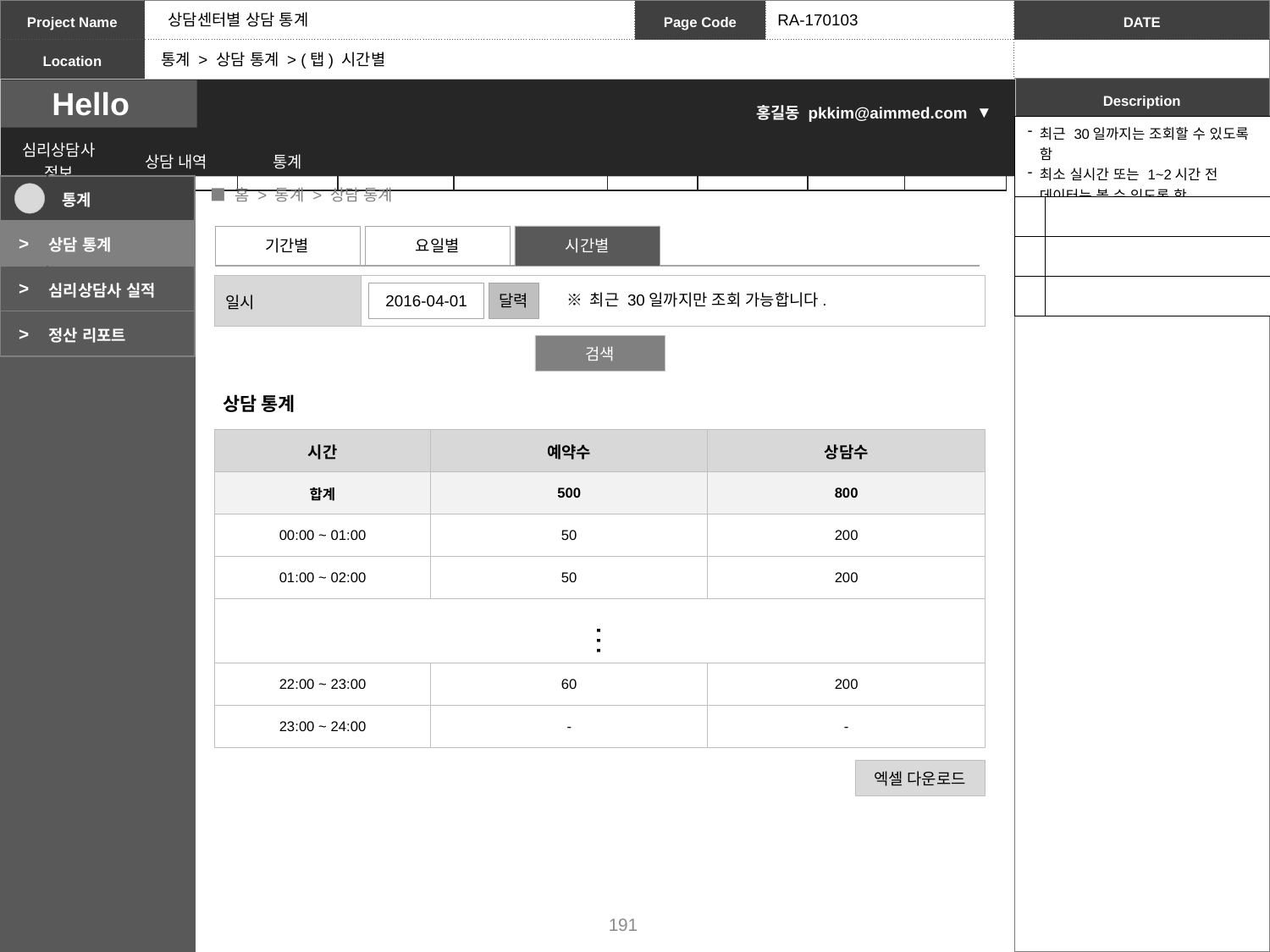

상담센터별 상담 통계
RA-170103
통계 > 상담 통계 > (탭) 시간별
| 최근 30일까지는 조회할 수 있도록 함 최소 실시간 또는 1~2시간 전 데이터는 볼 수 있도록 함 |  |
| --- | --- |
|  |  |
|  |  |
|  |  |
   ■ 홈 > 통계 > 상담 통계

|  | 통계 |
| --- | --- |
| > | 상담 통계 |
| > | 심리상담사 실적 |
| > | 정산 리포트 |

기간별
요일별
시간별
| 일시 |  |
| --- | --- |
2016-04-01
달력
※ 최근 30일까지만 조회 가능합니다.
검색
상담 통계
| 시간 | 예약수 | 상담수 |
| --- | --- | --- |
| 합계 | 500 | 800 |
| 00:00 ~ 01:00 | 50 | 200 |
| 01:00 ~ 02:00 | 50 | 200 |
|  |  |  |
| 22:00 ~ 23:00 | 60 | 200 |
| 23:00 ~ 24:00 | - | - |
…
엑셀 다운로드
191